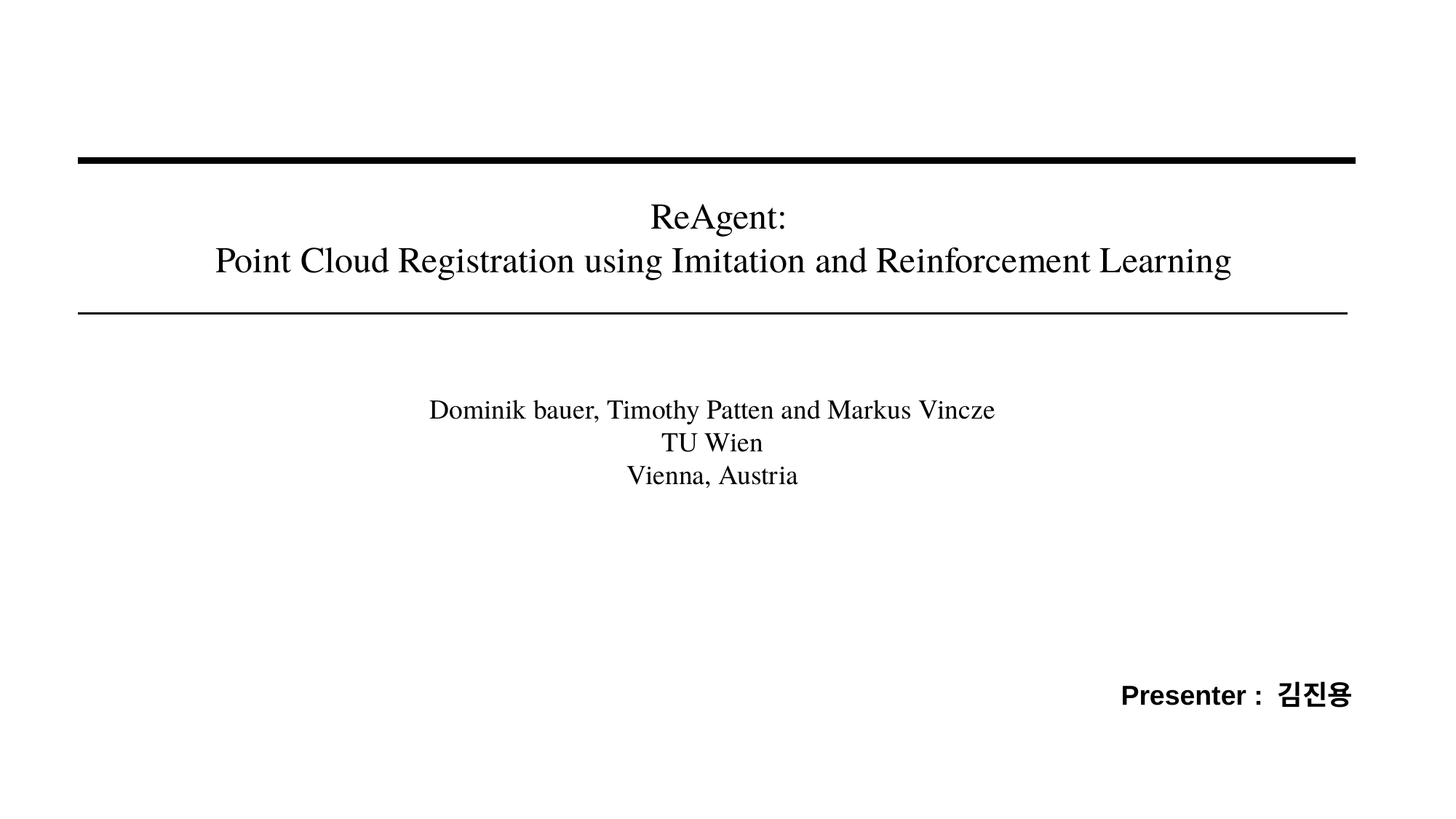

ReAgent:
Point Cloud Registration using Imitation and Reinforcement Learning
Dominik bauer, Timothy Patten and Markus Vincze
TU Wien
Vienna, Austria
Presenter : 김진용